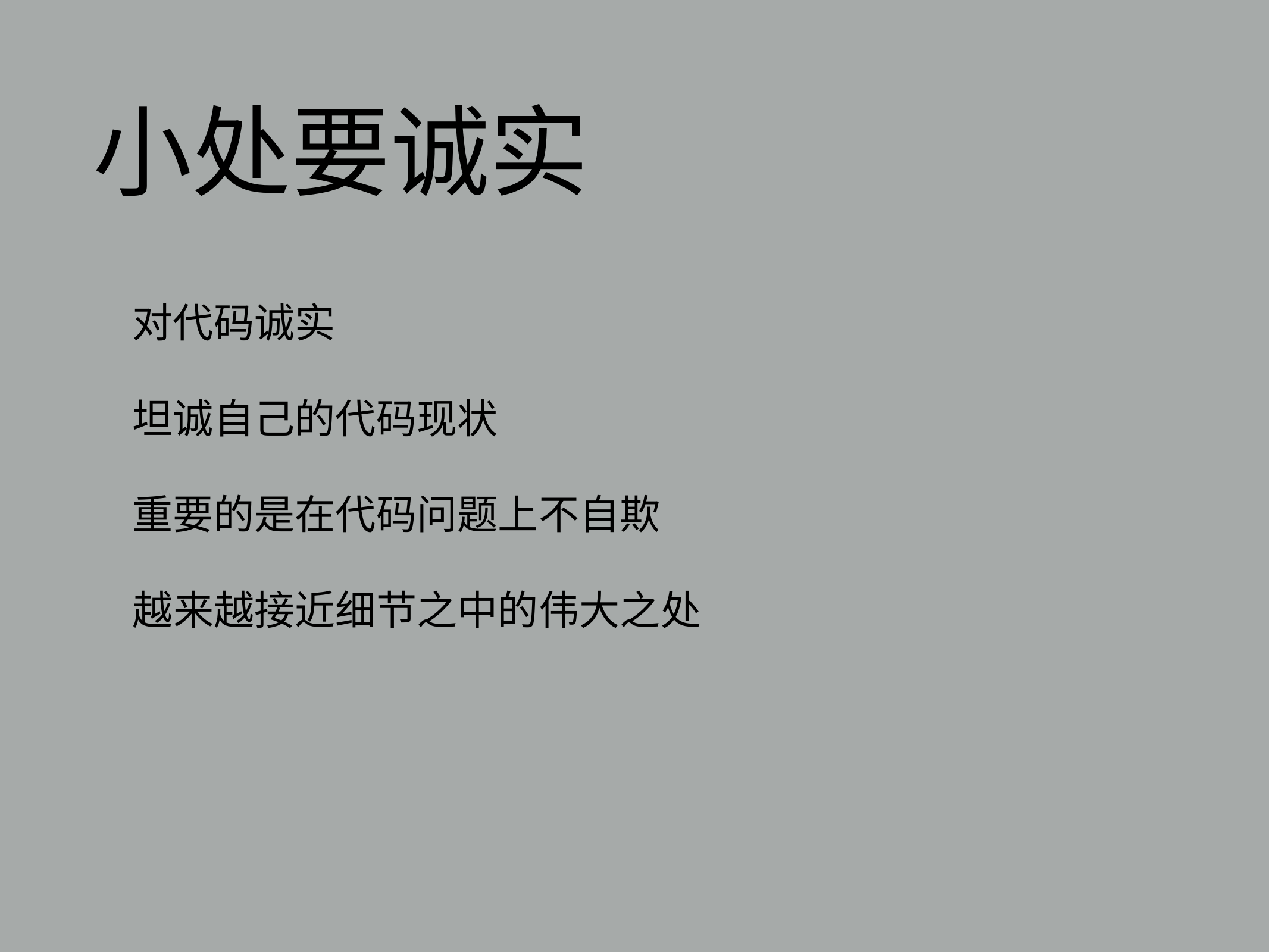

# 小处要诚实
对代码诚实
坦诚自己的代码现状
重要的是在代码问题上不自欺
越来越接近细节之中的伟大之处